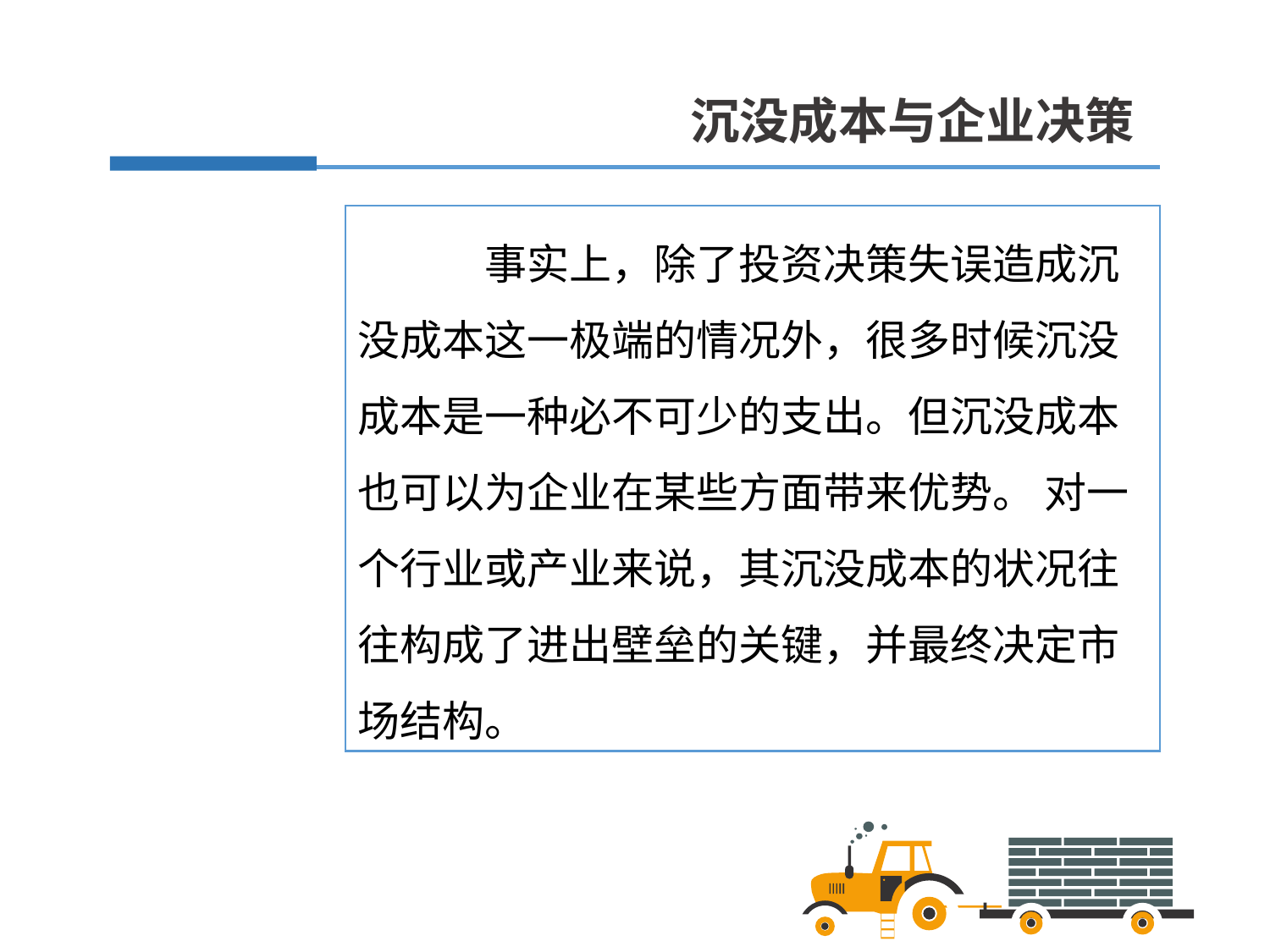

沉没成本与企业决策

	事实上，除了投资决策失误造成沉没成本这一极端的情况外，很多时候沉没成本是一种必不可少的支出。但沉没成本也可以为企业在某些方面带来优势。 对一个行业或产业来说，其沉没成本的状况往往构成了进出壁垒的关键，并最终决定市场结构。